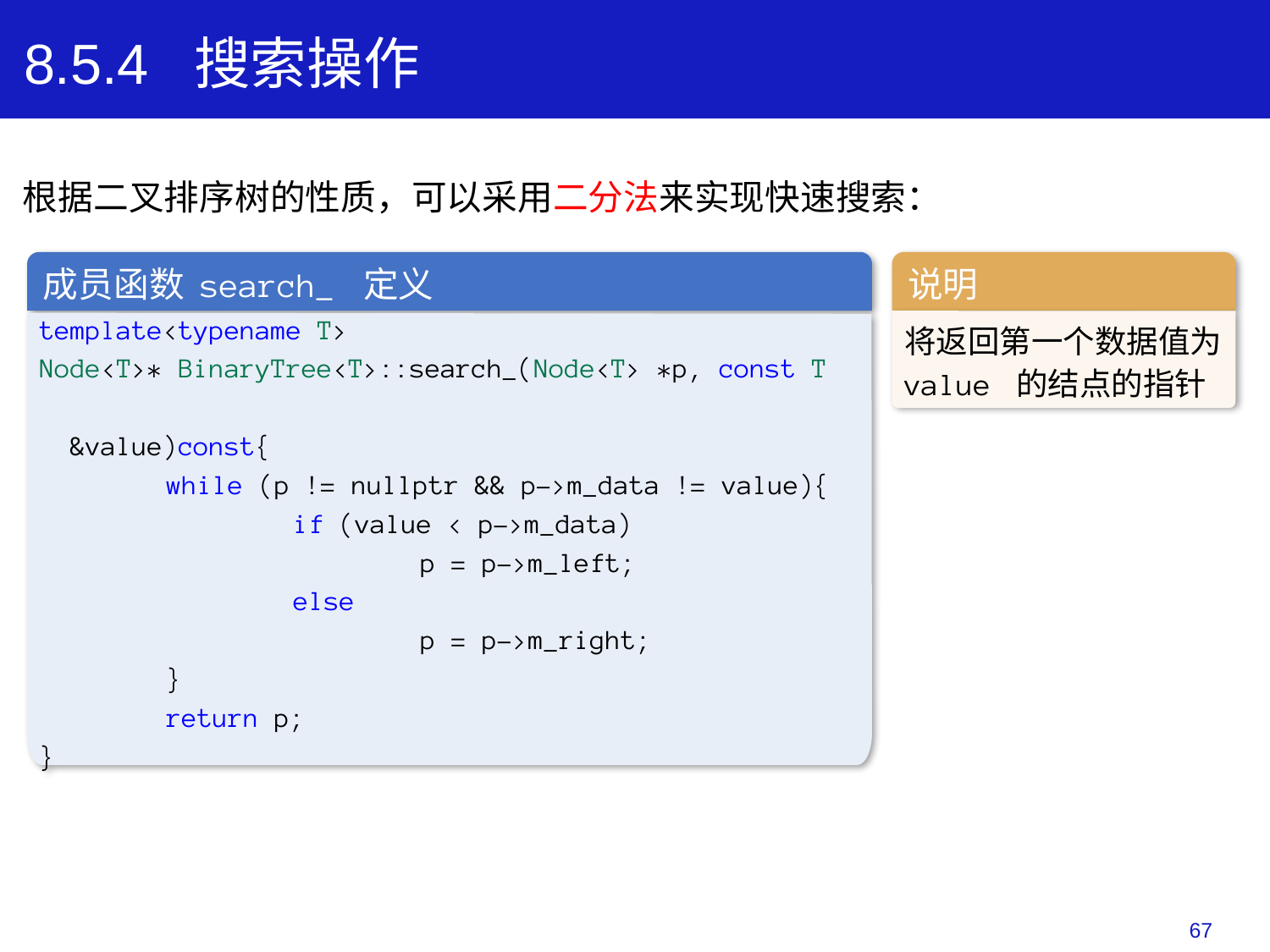

8.5.4  搜索操作
根据二叉排序树的性质，可以采用二分法来实现快速搜索：
成员函数 search_ 定义
template<typename T>
Node<T>* BinaryTree<T>::search_(Node<T> *p, const T
  &value)const{
	while (p != nullptr && p->m_data != value){
		if (value < p->m_data)
			p = p->m_left;
		else
			p = p->m_right;
	}
	return p;
}
说明
将返回第一个数据值为 value 的结点的指针
67